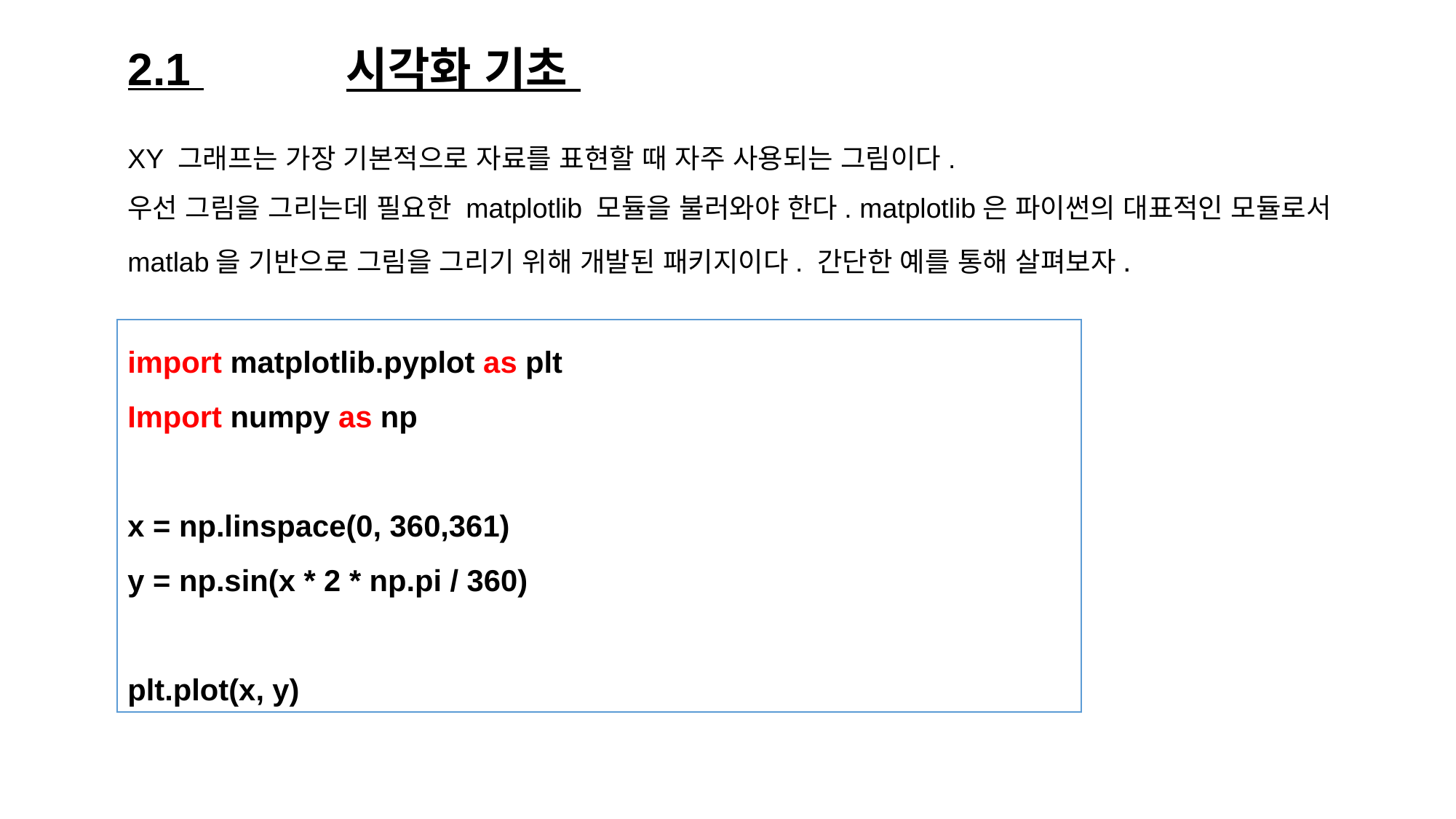

# 2.1 		시각화 기초
XY 그래프는 가장 기본적으로 자료를 표현할 때 자주 사용되는 그림이다.
우선 그림을 그리는데 필요한 matplotlib 모듈을 불러와야 한다. matplotlib은 파이썬의 대표적인 모듈로서 matlab을 기반으로 그림을 그리기 위해 개발된 패키지이다. 간단한 예를 통해 살펴보자.
import matplotlib.pyplot as plt
Import numpy as np

x = np.linspace(0, 360,361)
y = np.sin(x * 2 * np.pi / 360)

plt.plot(x, y)